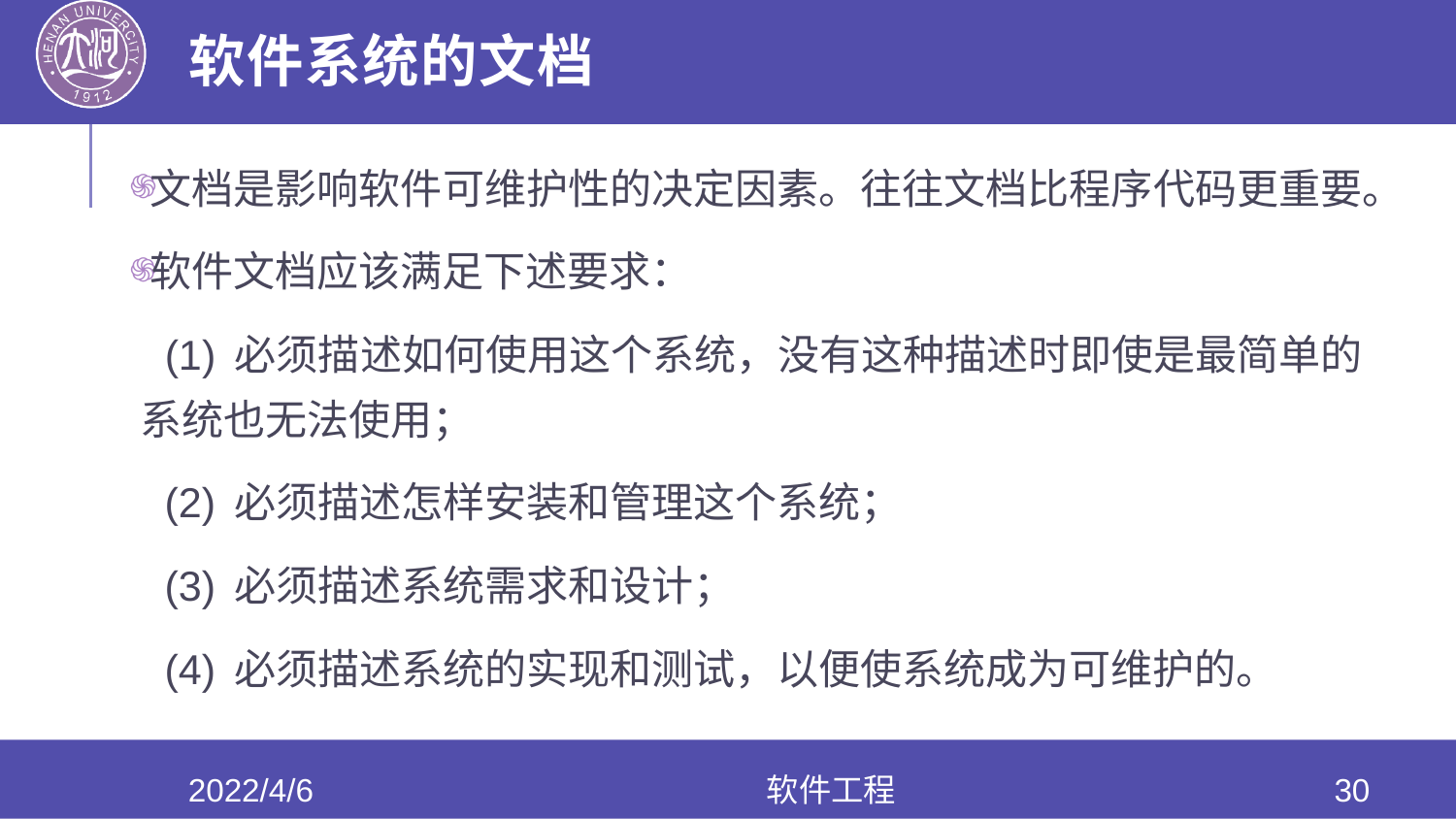

# 软件系统的文档
文档是影响软件可维护性的决定因素。往往文档比程序代码更重要。
软件文档应该满足下述要求：
   (1) 必须描述如何使用这个系统，没有这种描述时即使是最简单的系统也无法使用；
   (2) 必须描述怎样安装和管理这个系统；
   (3) 必须描述系统需求和设计；
   (4) 必须描述系统的实现和测试，以便使系统成为可维护的。
2022/4/6
软件工程
30